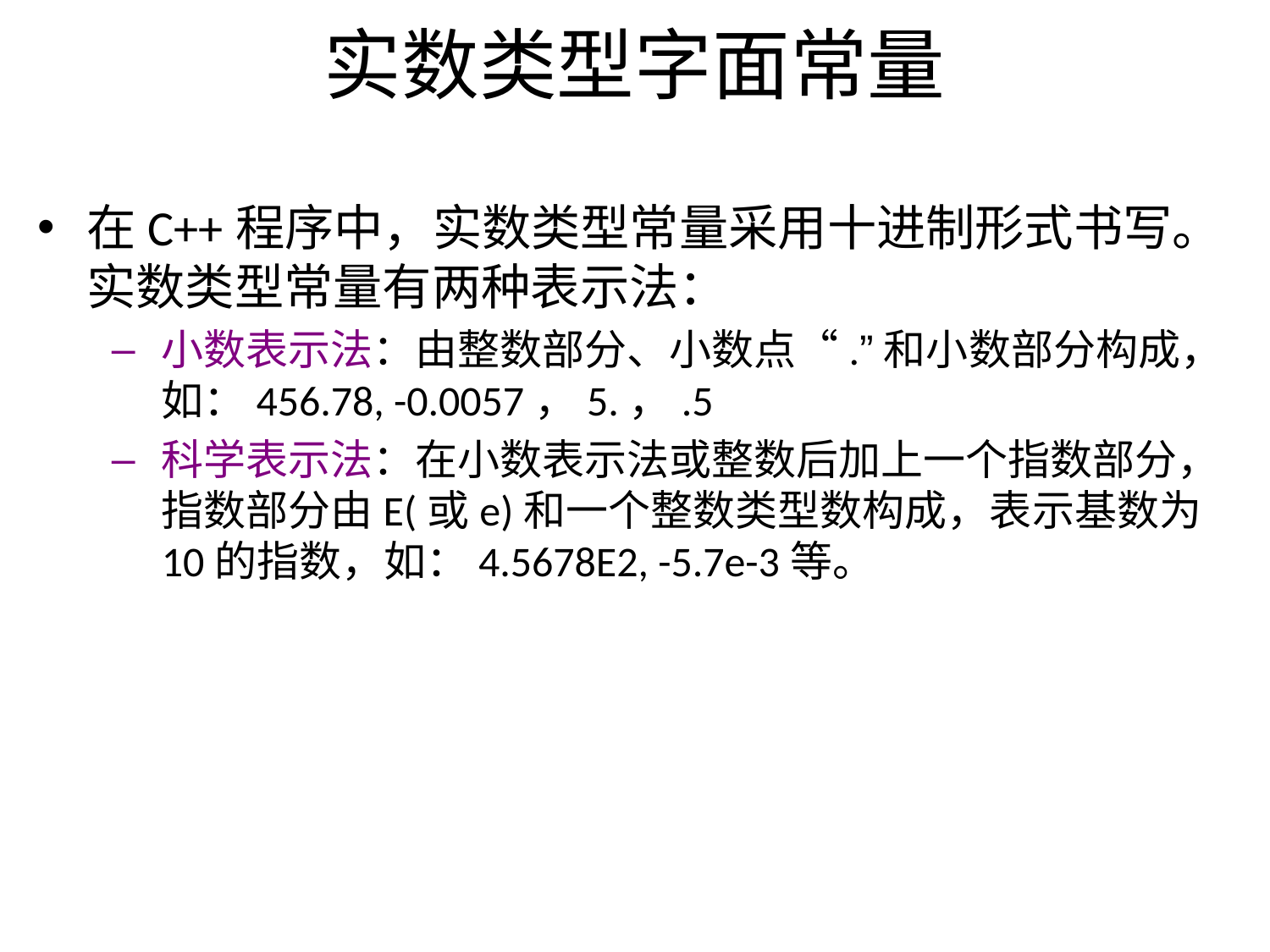

# 实数类型字面常量
在C++程序中，实数类型常量采用十进制形式书写。实数类型常量有两种表示法：
小数表示法：由整数部分、小数点“.”和小数部分构成，如：456.78, -0.0057，5.，.5
科学表示法：在小数表示法或整数后加上一个指数部分，指数部分由E(或e)和一个整数类型数构成，表示基数为10的指数，如：4.5678E2, -5.7e-3等。